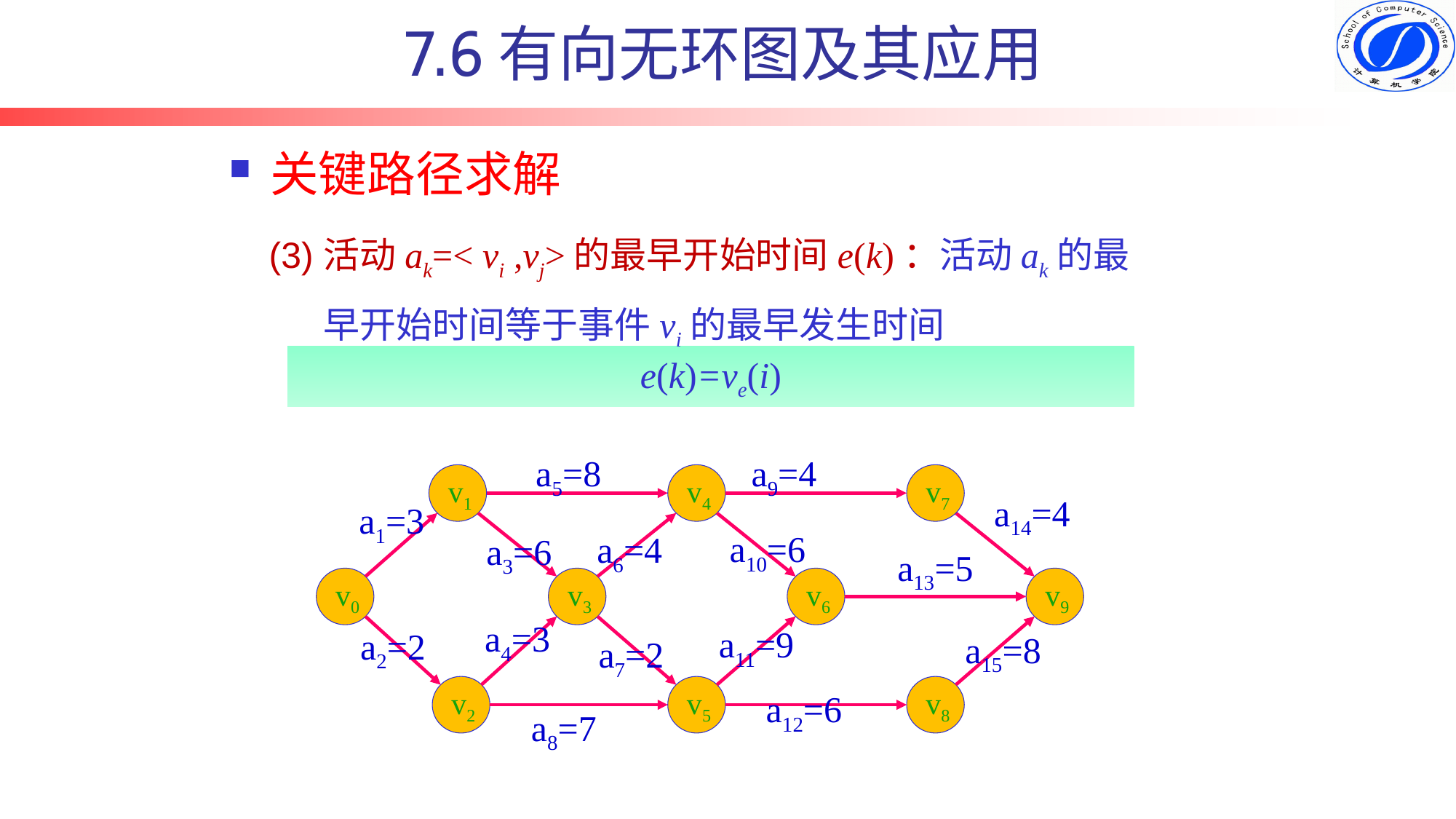

7.6有向无环图及其应用
关键路径求解
活动ak=< vi ,vj>的最早开始时间e(k)：活动ak的最早开始时间等于事件vi的最早发生时间
e(k)=ve(i)
a5=8
a9=4
v1
v4
v7
a14=4
a1=3
a10=6
a6=4
a3=6
a13=5
v0
v3
v6
v9
a4=3
a11=9
a2=2
a15=8
a7=2
v2
v5
v8
a12=6
a8=7